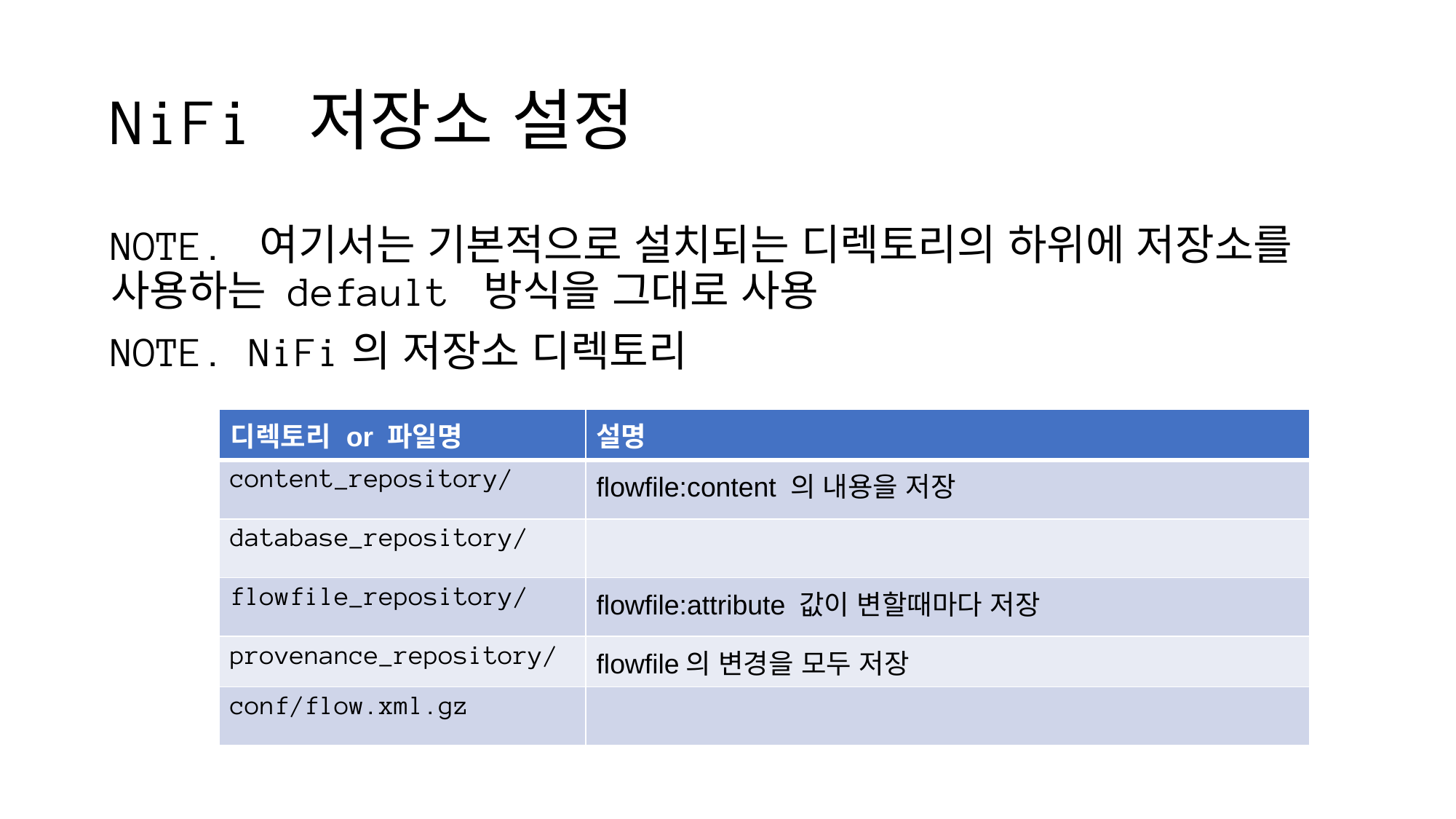

# NiFi 저장소 설정
NOTE. 여기서는 기본적으로 설치되는 디렉토리의 하위에 저장소를 사용하는 default 방식을 그대로 사용
NOTE. NiFi의 저장소 디렉토리

| 디렉토리 or 파일명 | 설명 |
| --- | --- |
| content\_repository/ | flowfile:content 의 내용을 저장 |
| database\_repository/ |  |
| flowfile\_repository/ | flowfile:attribute 값이 변할때마다 저장 |
| provenance\_repository/ | flowfile의 변경을 모두 저장 |
| conf/flow.xml.gz |  |